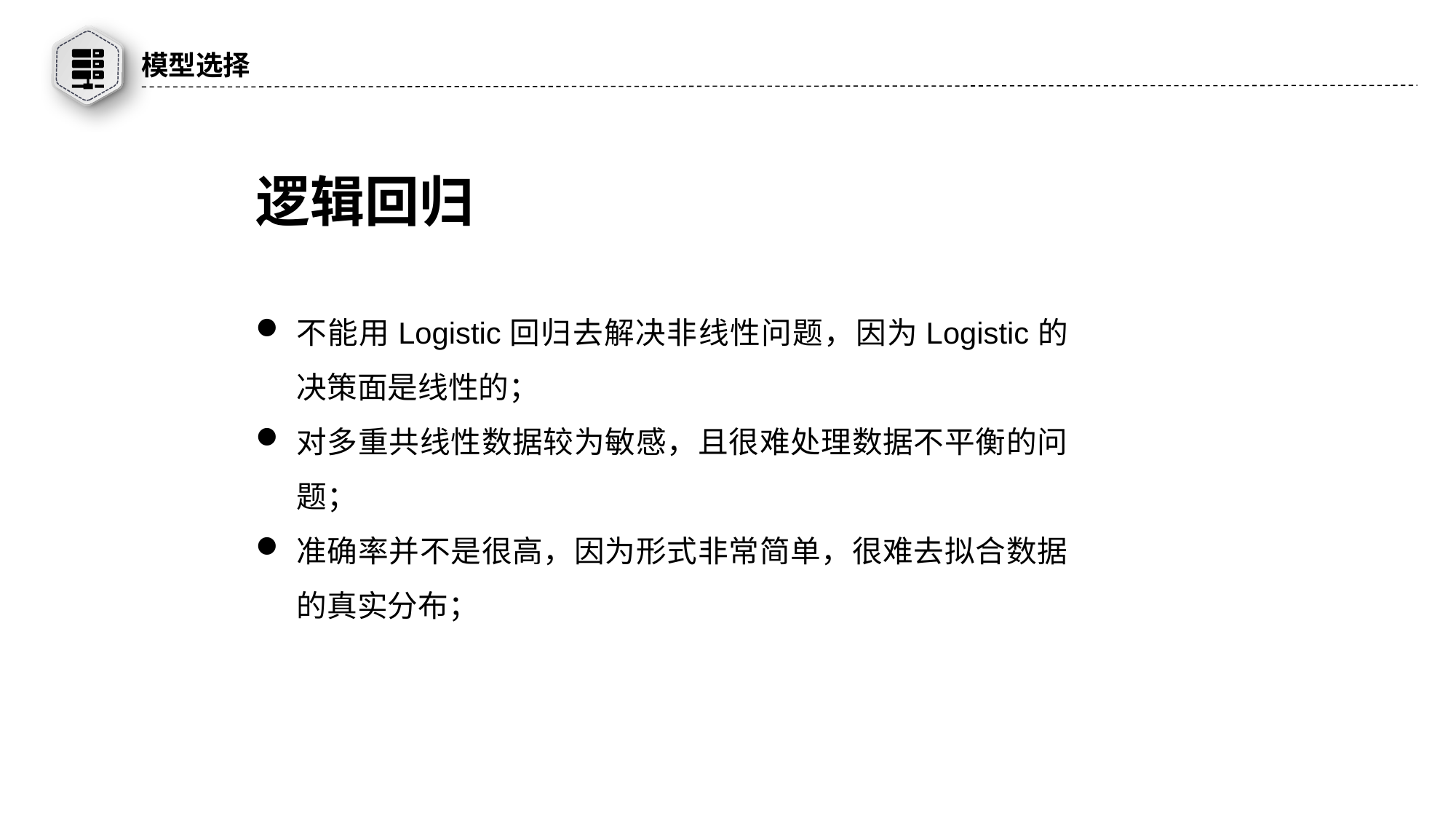

模型选择

逻辑回归
不能用Logistic回归去解决非线性问题，因为Logistic的决策面是线性的；
对多重共线性数据较为敏感，且很难处理数据不平衡的问题；
准确率并不是很高，因为形式非常简单，很难去拟合数据的真实分布；